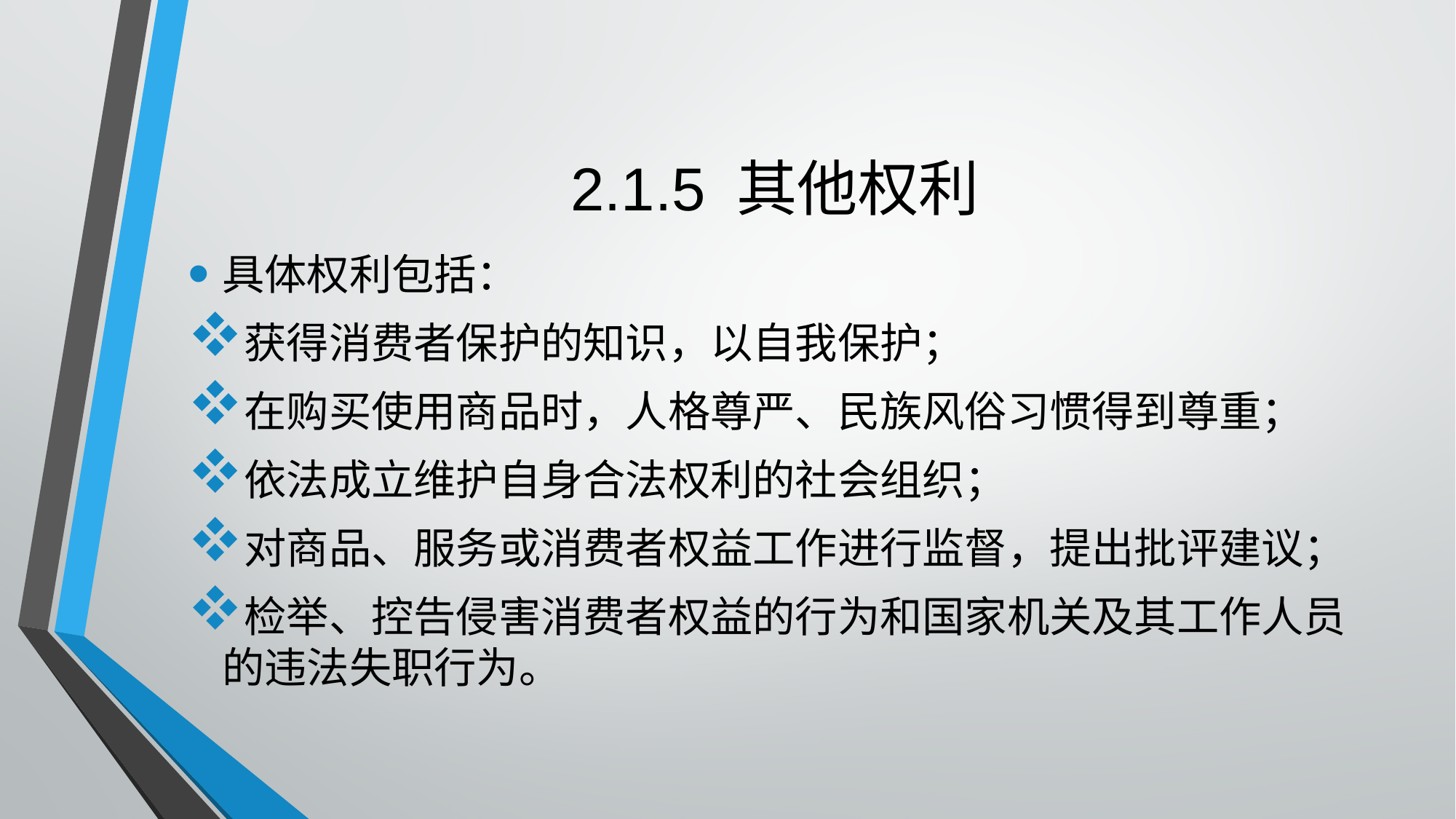

# 2.1.5 其他权利
具体权利包括：
获得消费者保护的知识，以自我保护；
在购买使用商品时，人格尊严、民族风俗习惯得到尊重；
依法成立维护自身合法权利的社会组织；
对商品、服务或消费者权益工作进行监督，提出批评建议；
检举、控告侵害消费者权益的行为和国家机关及其工作人员的违法失职行为。